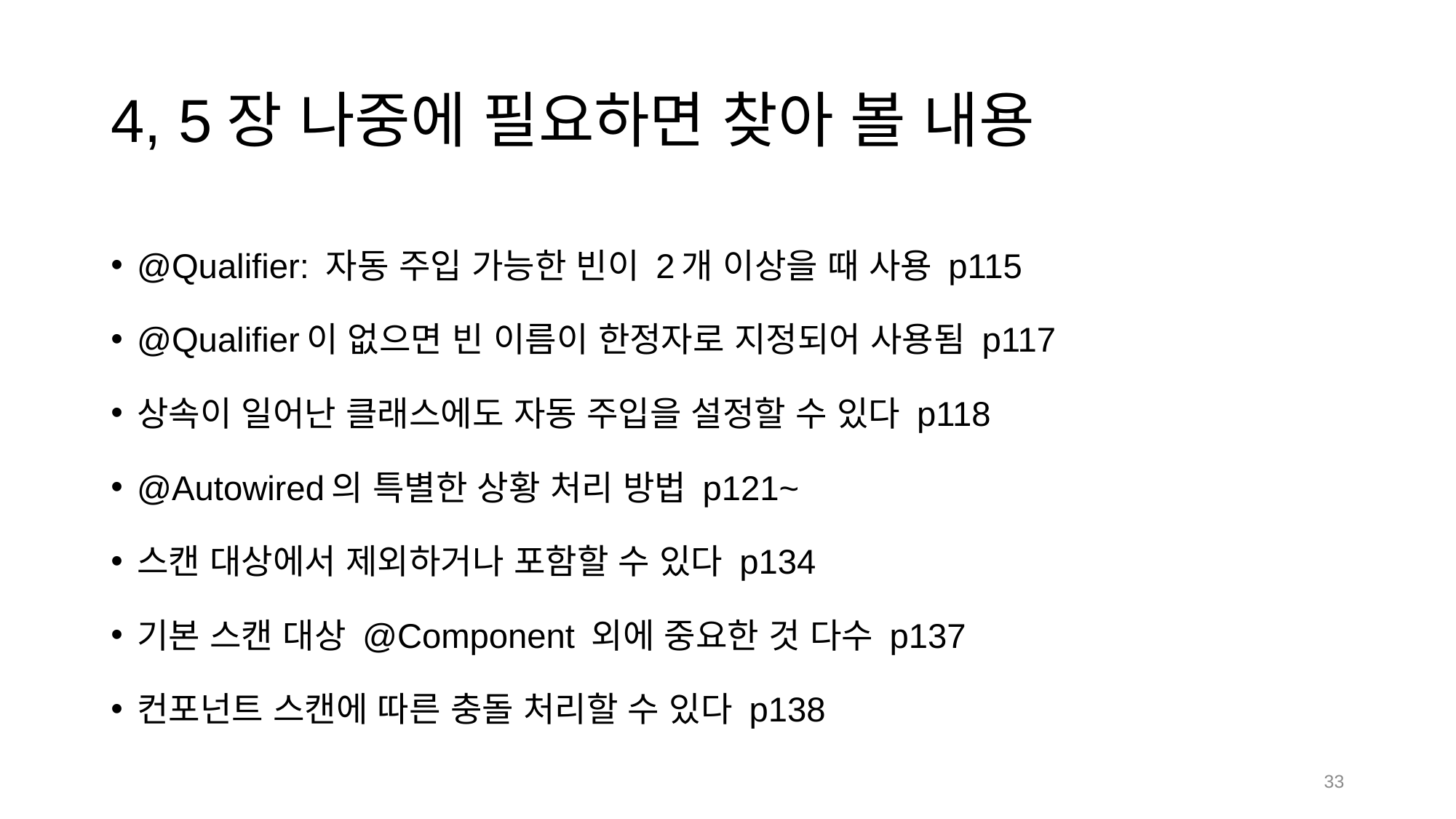

# 4, 5장 나중에 필요하면 찾아 볼 내용
@Qualifier: 자동 주입 가능한 빈이 2개 이상을 때 사용 p115
@Qualifier이 없으면 빈 이름이 한정자로 지정되어 사용됨 p117
상속이 일어난 클래스에도 자동 주입을 설정할 수 있다 p118
@Autowired의 특별한 상황 처리 방법 p121~
스캔 대상에서 제외하거나 포함할 수 있다 p134
기본 스캔 대상 @Component 외에 중요한 것 다수 p137
컨포넌트 스캔에 따른 충돌 처리할 수 있다 p138
33